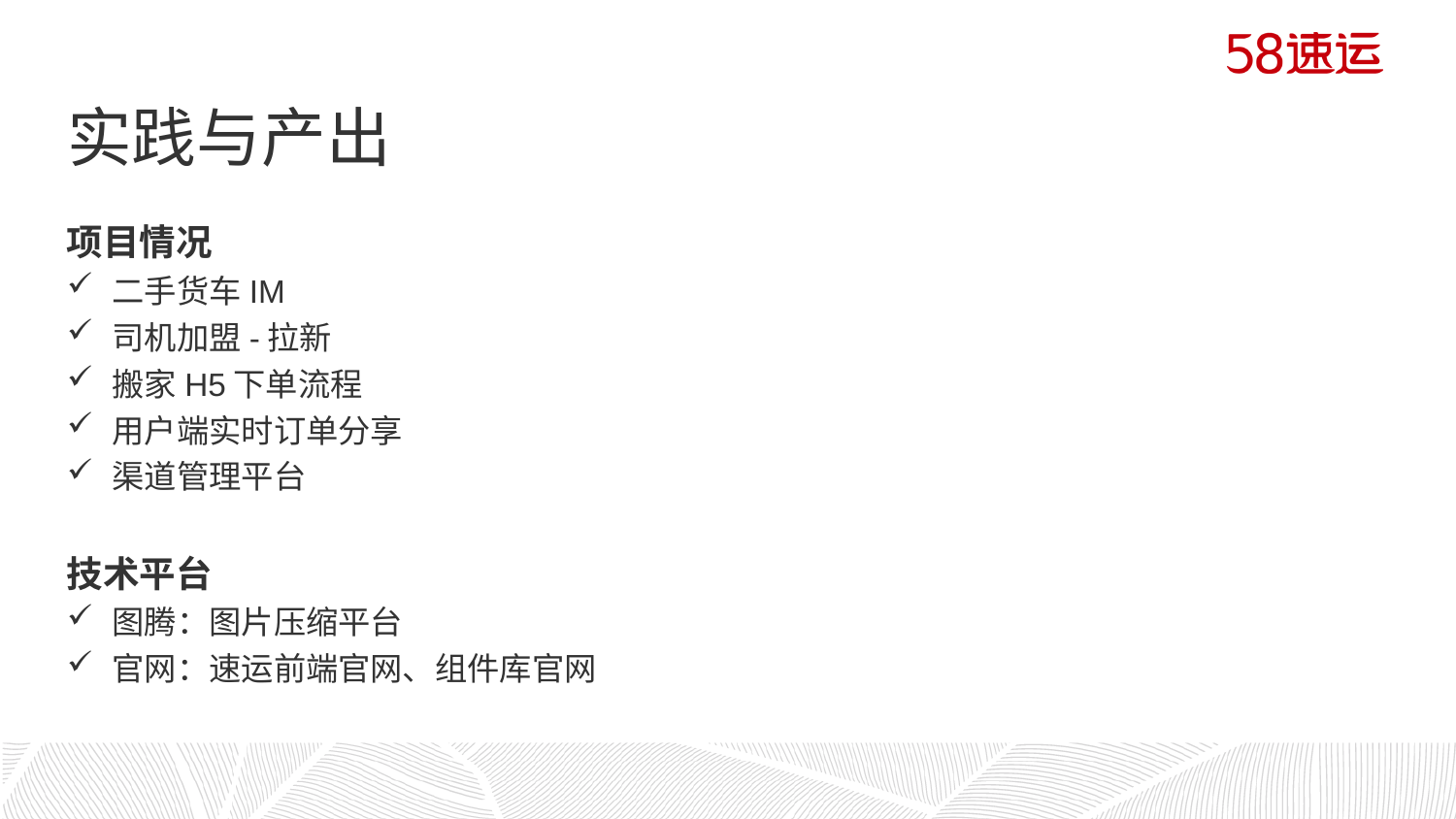

实践与产出
项目情况
二手货车IM
司机加盟-拉新
搬家H5下单流程
用户端实时订单分享
渠道管理平台

技术平台
图腾：图片压缩平台
官网：速运前端官网、组件库官网